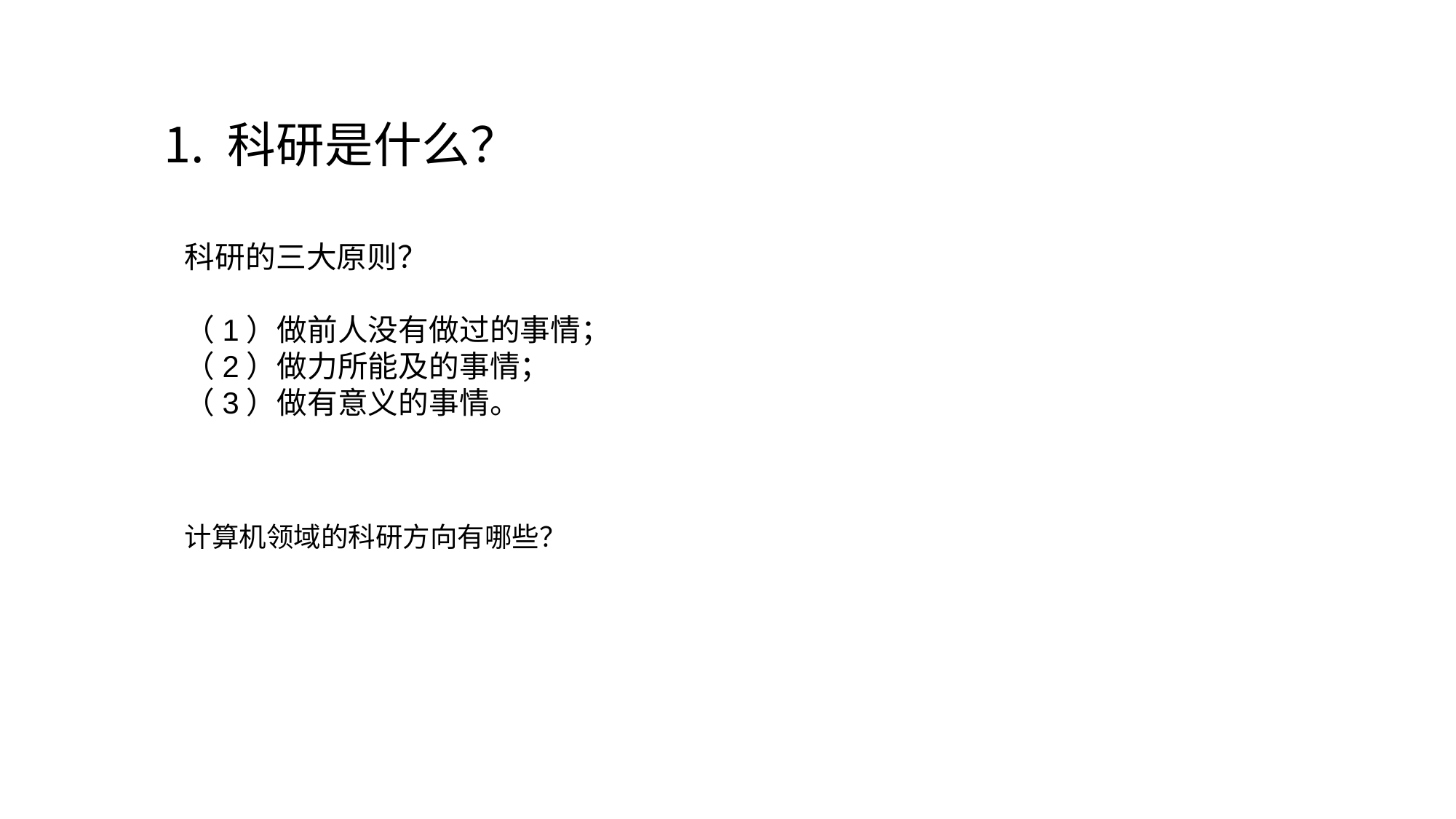

科研是什么？
科研的三大原则？

（1）做前人没有做过的事情；
（2）做力所能及的事情；
（3）做有意义的事情。
计算机领域的科研方向有哪些？